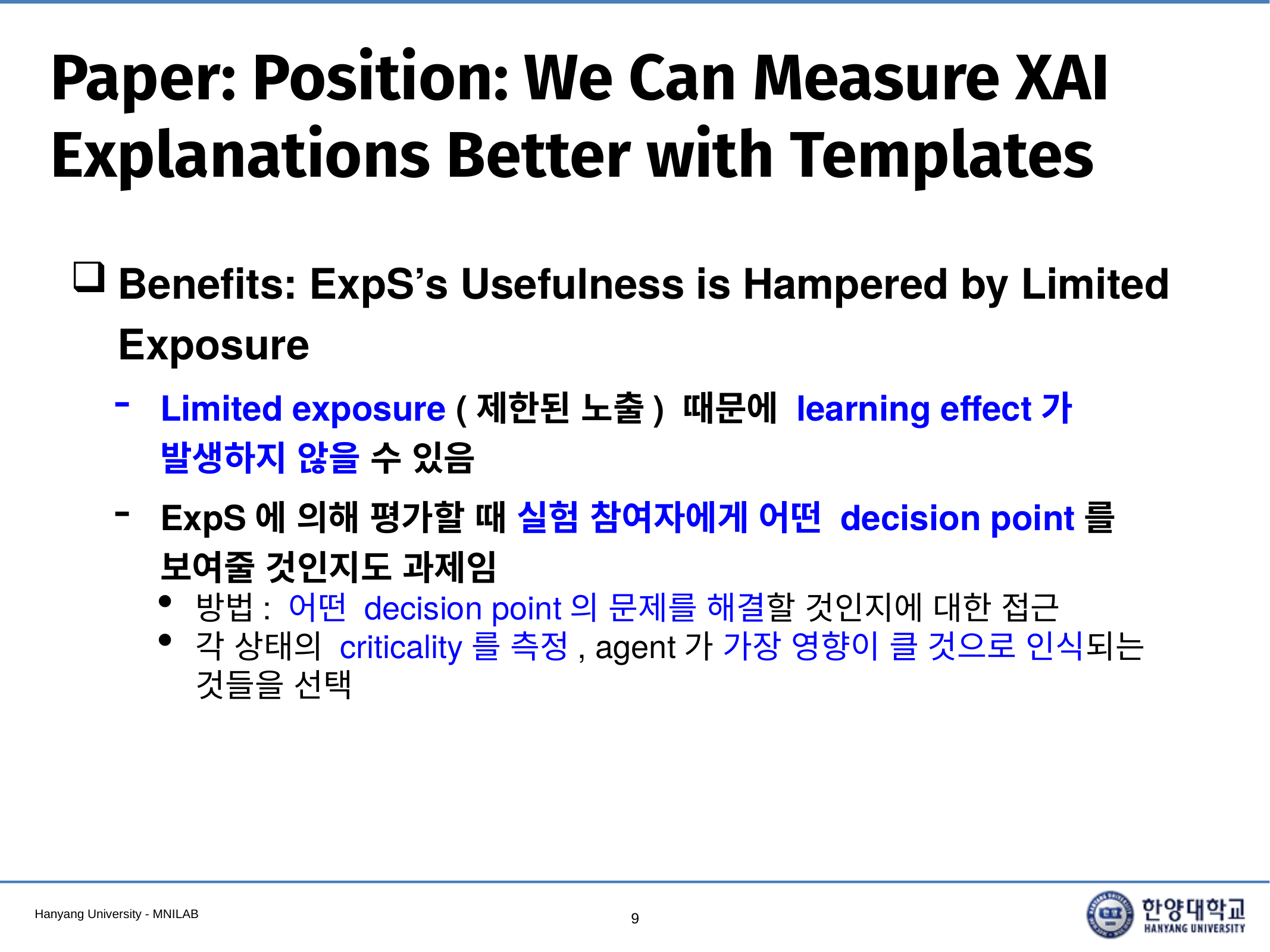

# Paper: Position: We Can Measure XAI Explanations Better with Templates
Benefits: ExpS’s Usefulness is Hampered by Limited Exposure
Limited exposure (제한된 노출) 때문에 learning effect가 발생하지 않을 수 있음
ExpS에 의해 평가할 때 실험 참여자에게 어떤 decision point를 보여줄 것인지도 과제임
방법: 어떤 decision point의 문제를 해결할 것인지에 대한 접근
각 상태의 criticality를 측정, agent가 가장 영향이 클 것으로 인식되는 것들을 선택
9